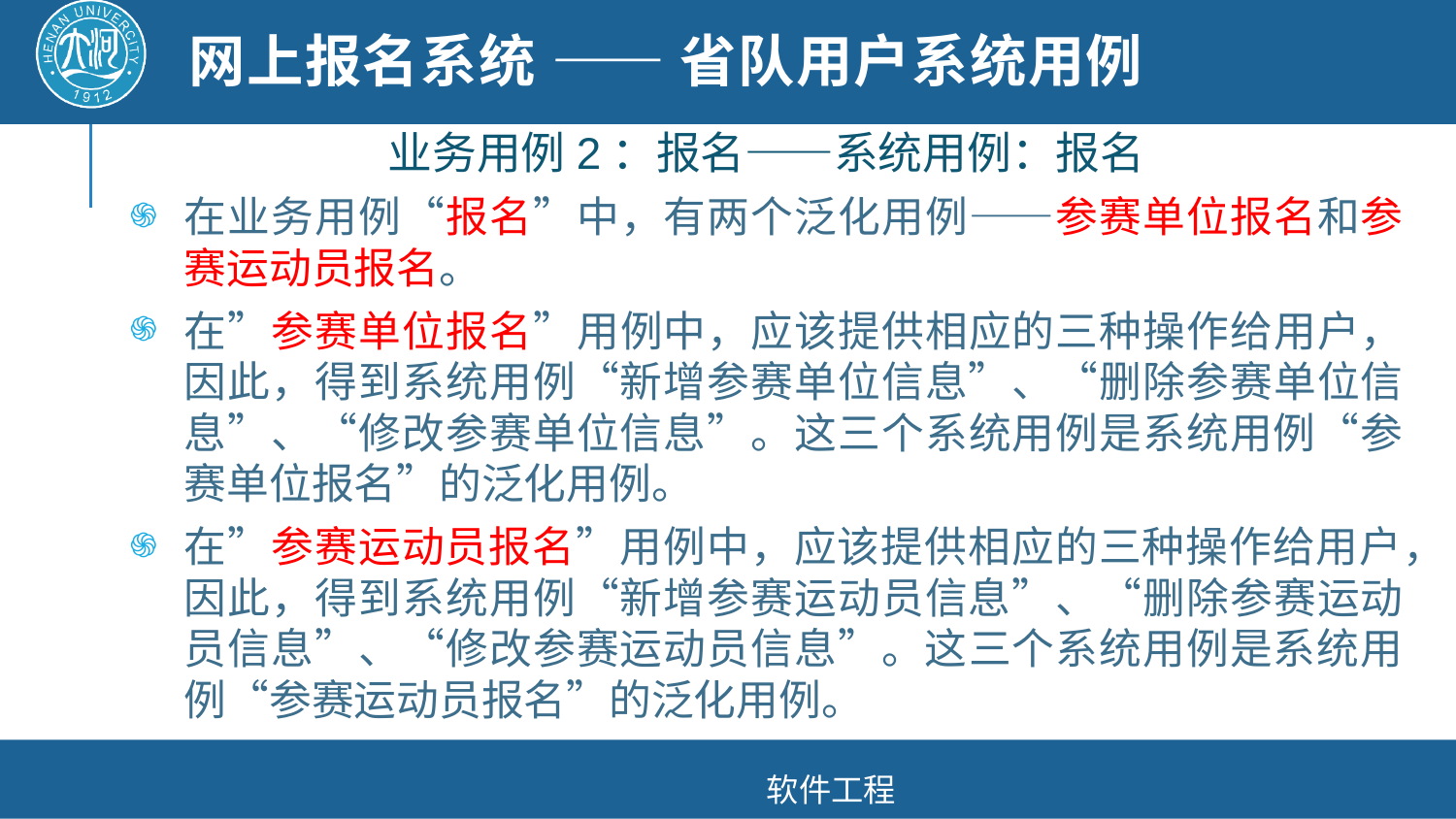

# 网上报名系统 —— 省队用户系统用例
业务用例2：报名——系统用例：报名
在业务用例“报名”中，有两个泛化用例——参赛单位报名和参赛运动员报名。
在”参赛单位报名”用例中，应该提供相应的三种操作给用户，因此，得到系统用例“新增参赛单位信息”、“删除参赛单位信息”、“修改参赛单位信息”。这三个系统用例是系统用例“参赛单位报名”的泛化用例。
在”参赛运动员报名”用例中，应该提供相应的三种操作给用户，因此，得到系统用例“新增参赛运动员信息”、“删除参赛运动员信息”、“修改参赛运动员信息”。这三个系统用例是系统用例“参赛运动员报名”的泛化用例。

软件工程
47